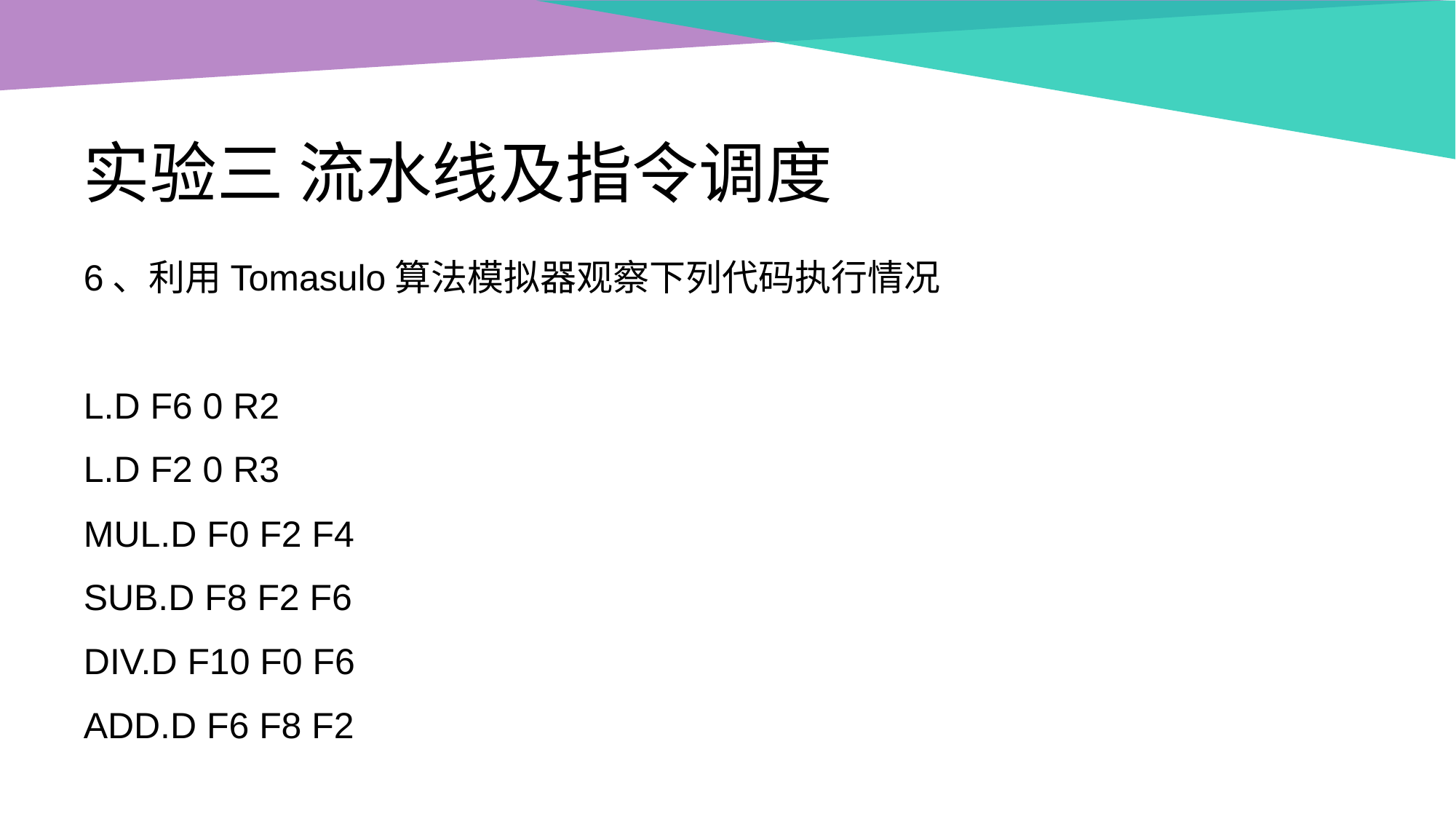

# 实验三 流水线及指令调度
6、利用Tomasulo算法模拟器观察下列代码执行情况

L.D F6 0 R2
L.D F2 0 R3
MUL.D F0 F2 F4
SUB.D F8 F2 F6
DIV.D F10 F0 F6
ADD.D F6 F8 F2